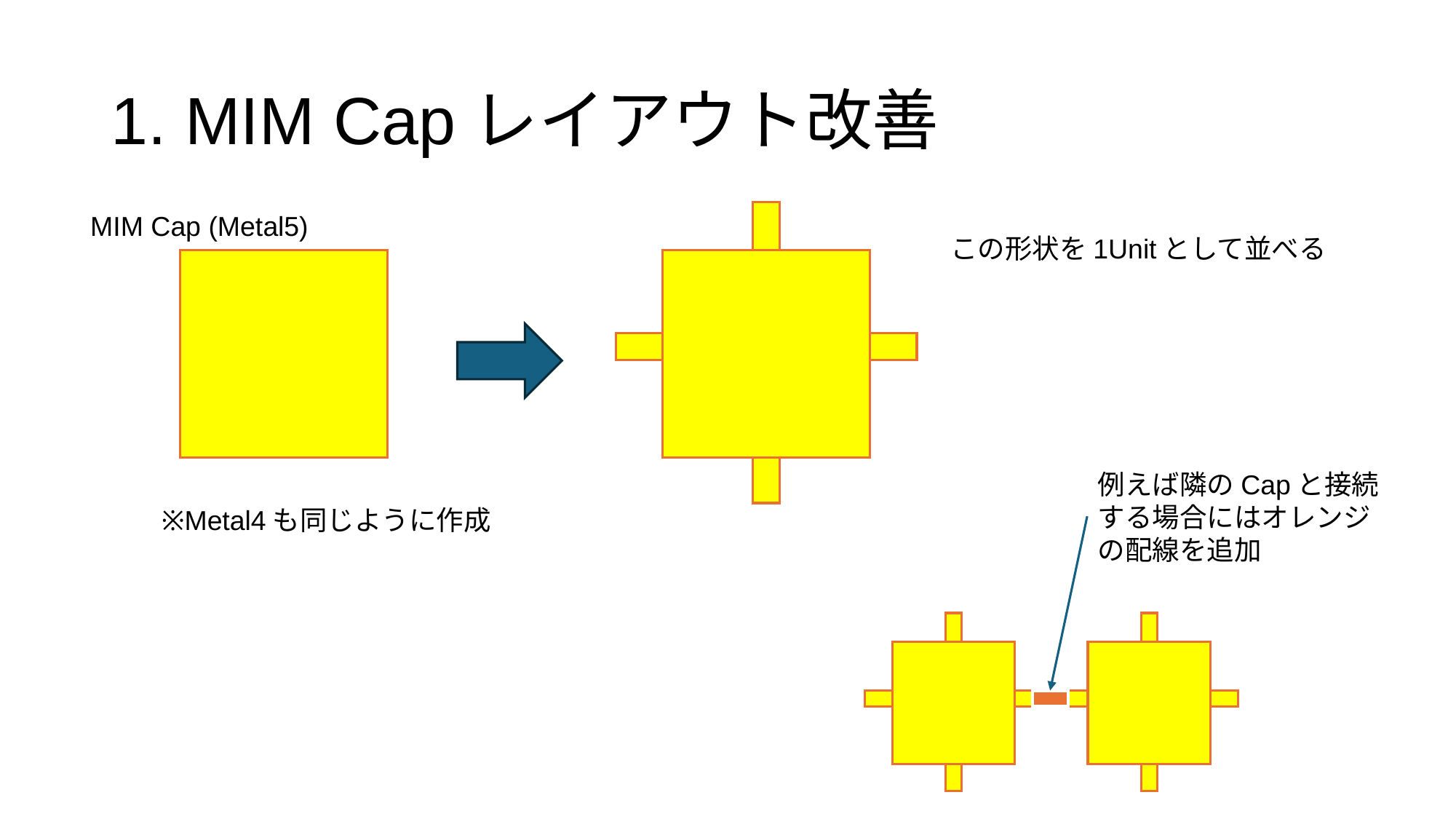

# 1. MIM Capレイアウト改善

MIM Cap (Metal5)
この形状を1Unitとして並べる

例えば隣のCapと接続する場合にはオレンジの配線を追加
※Metal4も同じように作成